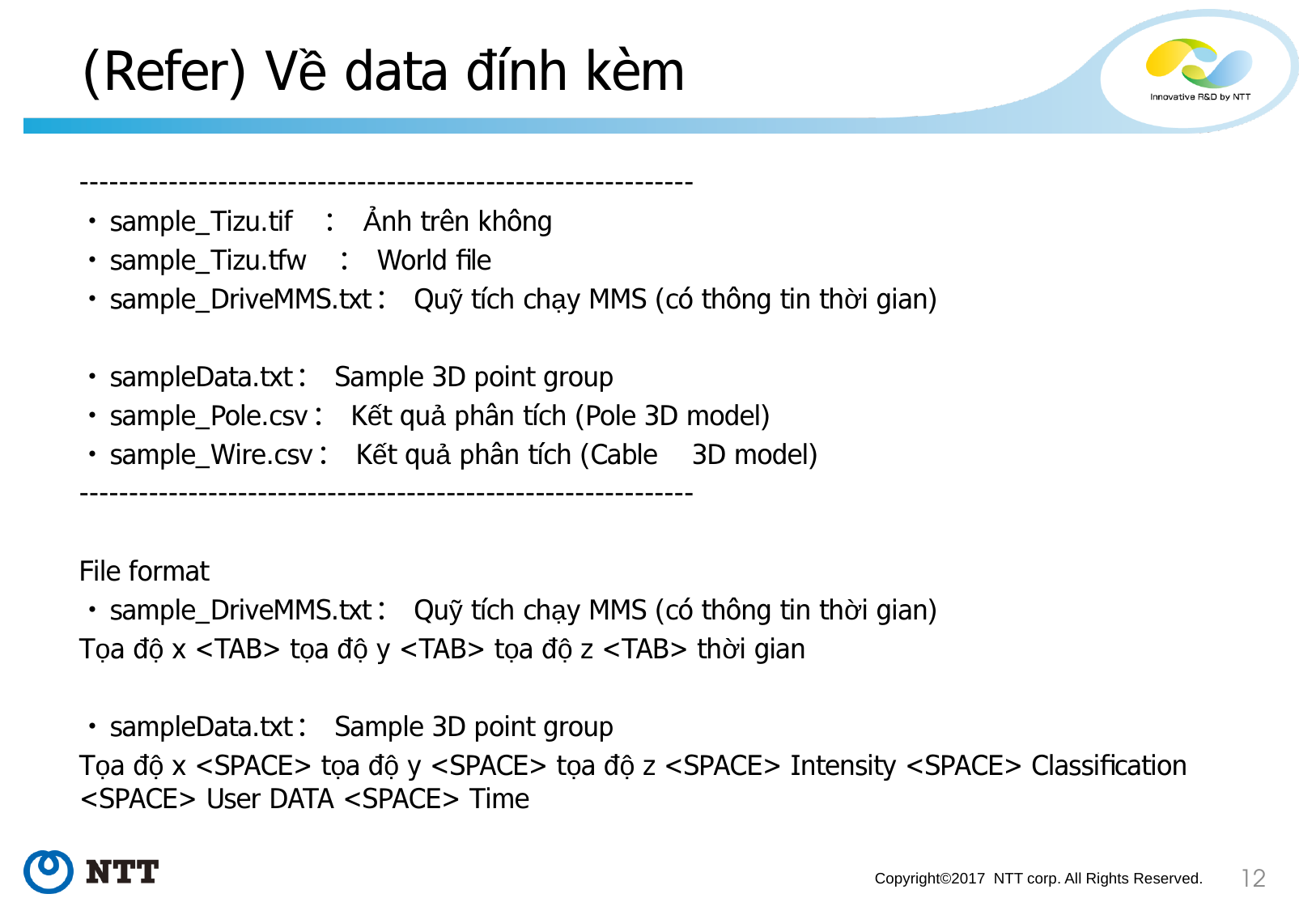

# (Refer) Về data đính kèm
--------------------------------------------------------------
・sample_Tizu.tif　： Ảnh trên không
・sample_Tizu.tfw　： World file
・sample_DriveMMS.txt： Quỹ tích chạy MMS (có thông tin thời gian)

・sampleData.txt： Sample 3D point group
・sample_Pole.csv： Kết quả phân tích (Pole 3D model)
・sample_Wire.csv： Kết quả phân tích (Cable　3D model)
--------------------------------------------------------------

File format
・sample_DriveMMS.txt： Quỹ tích chạy MMS (có thông tin thời gian)
Tọa độ x <TAB> tọa độ y <TAB> tọa độ z <TAB> thời gian

・sampleData.txt： Sample 3D point group
Tọa độ x <SPACE> tọa độ y <SPACE> tọa độ z <SPACE> Intensity <SPACE> Classification <SPACE> User DATA <SPACE> Time